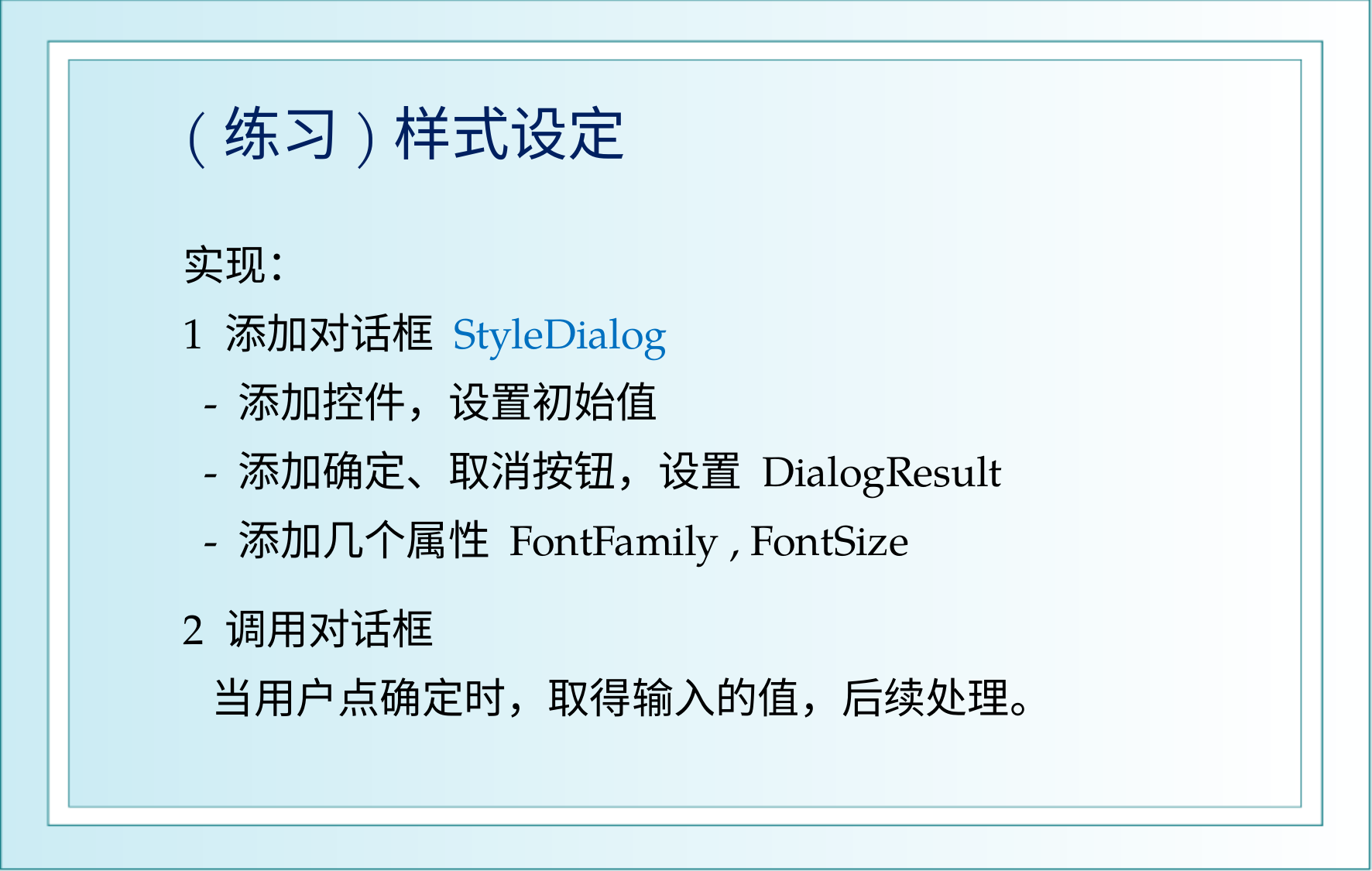

# (练习)样式设定
实现：
1 添加对话框 StyleDialog
  - 添加控件，设置初始值
  - 添加确定、取消按钮，设置 DialogResult
  - 添加几个属性 FontFamily , FontSize
2 调用对话框
  当用户点确定时，取得输入的值，后续处理。